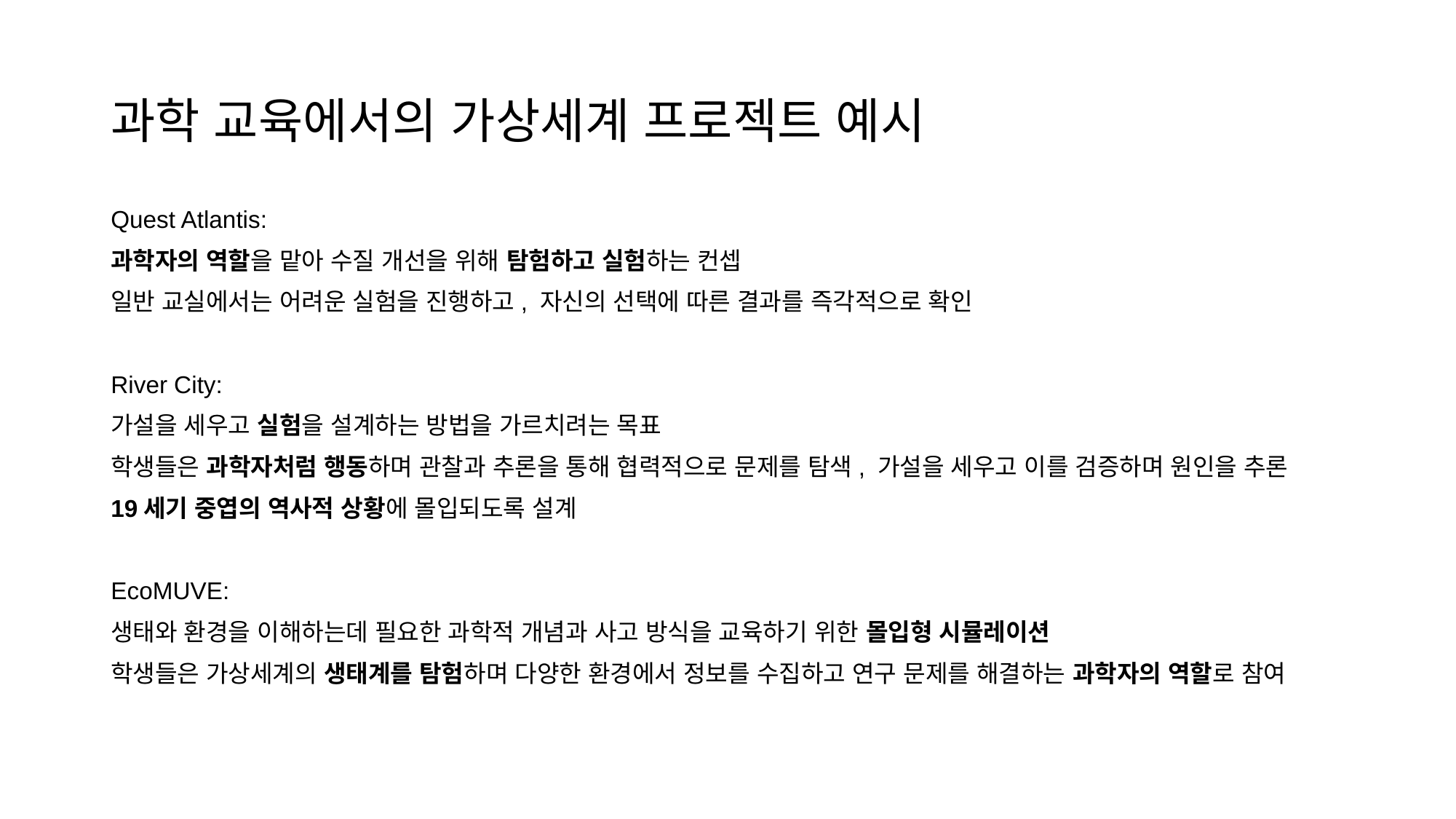

# 과학 교육에서의 가상세계 프로젝트 예시
Quest Atlantis:
과학자의 역할을 맡아 수질 개선을 위해 탐험하고 실험하는 컨셉
일반 교실에서는 어려운 실험을 진행하고, 자신의 선택에 따른 결과를 즉각적으로 확인

River City:
가설을 세우고 실험을 설계하는 방법을 가르치려는 목표
학생들은 과학자처럼 행동하며 관찰과 추론을 통해 협력적으로 문제를 탐색, 가설을 세우고 이를 검증하며 원인을 추론
19세기 중엽의 역사적 상황에 몰입되도록 설계

EcoMUVE:
생태와 환경을 이해하는데 필요한 과학적 개념과 사고 방식을 교육하기 위한 몰입형 시뮬레이션
학생들은 가상세계의 생태계를 탐험하며 다양한 환경에서 정보를 수집하고 연구 문제를 해결하는 과학자의 역할로 참여